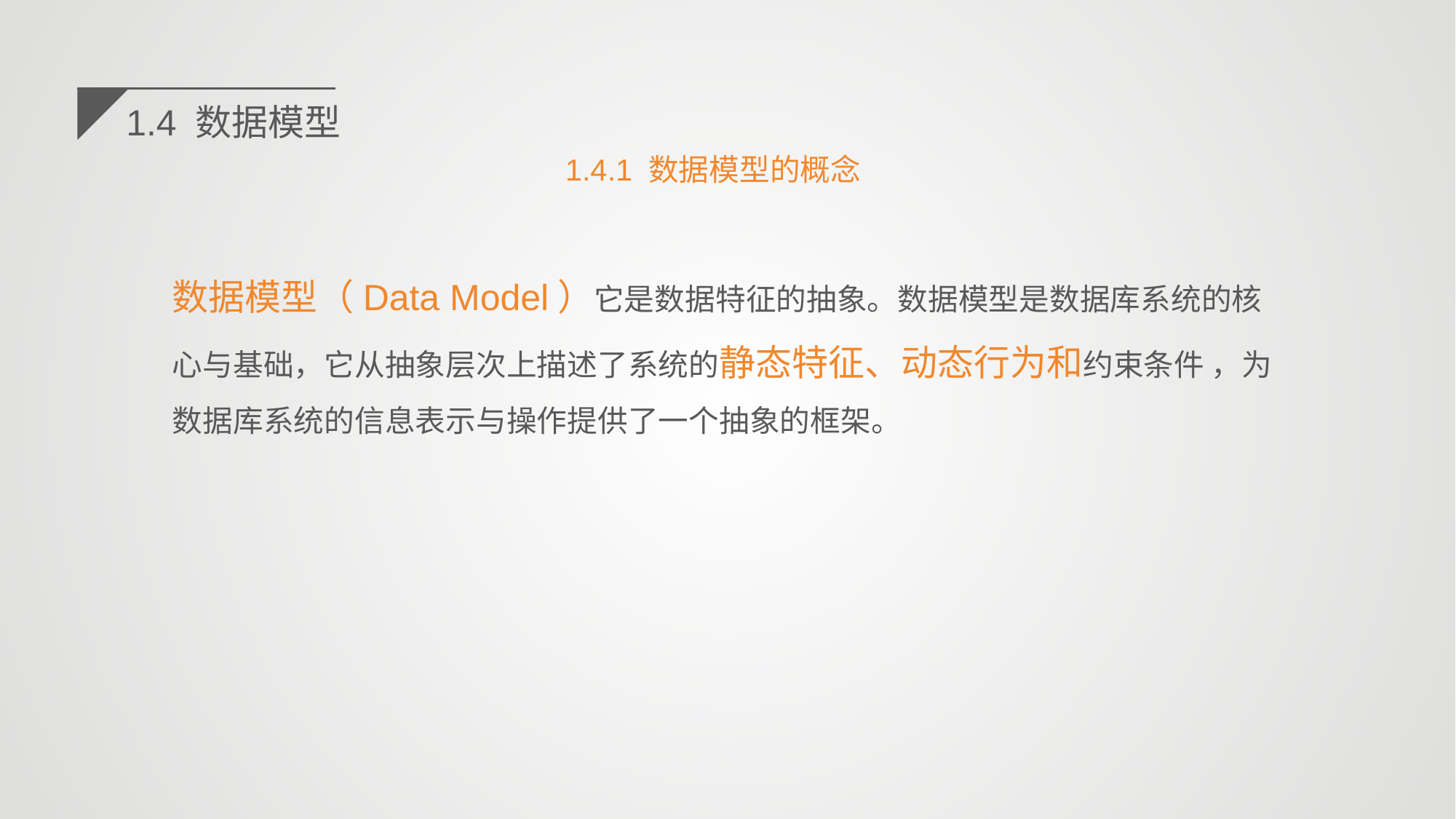

1.4 数据模型

1.4.1 数据模型的概念
数据模型（Data Model）它是数据特征的抽象。数据模型是数据库系统的核心与基础，它从抽象层次上描述了系统的静态特征、动态行为和约束条件 ，为数据库系统的信息表示与操作提供了一个抽象的框架。